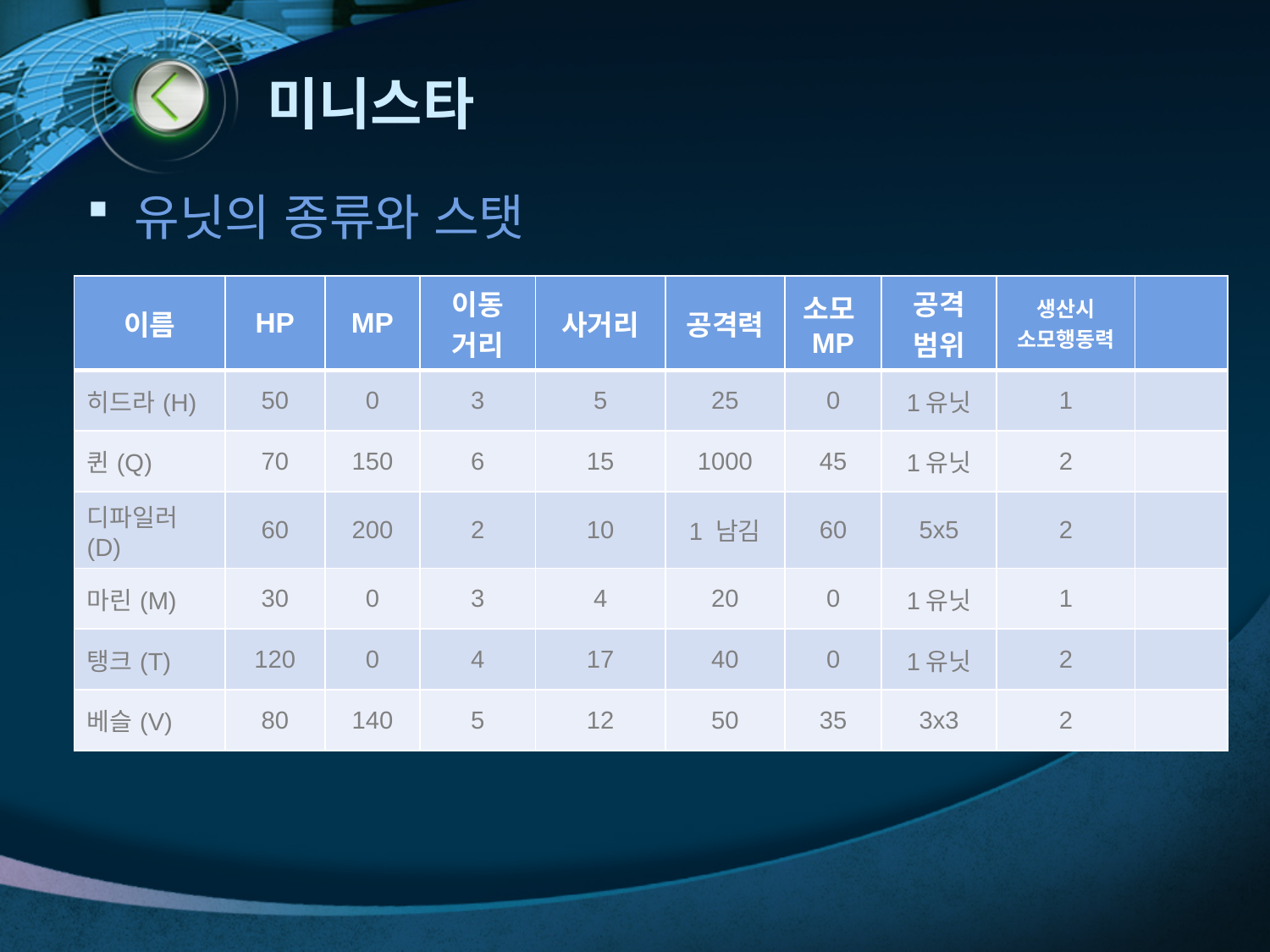

# 미니스타
유닛의 종류와 스탯

| 이름 | HP | MP | 이동 거리 | 사거리 | 공격력 | 소모MP | 공격 범위 | 생산시 소모행동력 |  |
| --- | --- | --- | --- | --- | --- | --- | --- | --- | --- |
| 히드라(H) | 50 | 0 | 3 | 5 | 25 | 0 | 1유닛 | 1 |  |
| 퀸(Q) | 70 | 150 | 6 | 15 | 1000 | 45 | 1유닛 | 2 |  |
| 디파일러(D) | 60 | 200 | 2 | 10 | 1 남김 | 60 | 5x5 | 2 |  |
| 마린(M) | 30 | 0 | 3 | 4 | 20 | 0 | 1유닛 | 1 |  |
| 탱크(T) | 120 | 0 | 4 | 17 | 40 | 0 | 1유닛 | 2 |  |
| 베슬(V) | 80 | 140 | 5 | 12 | 50 | 35 | 3x3 | 2 |  |